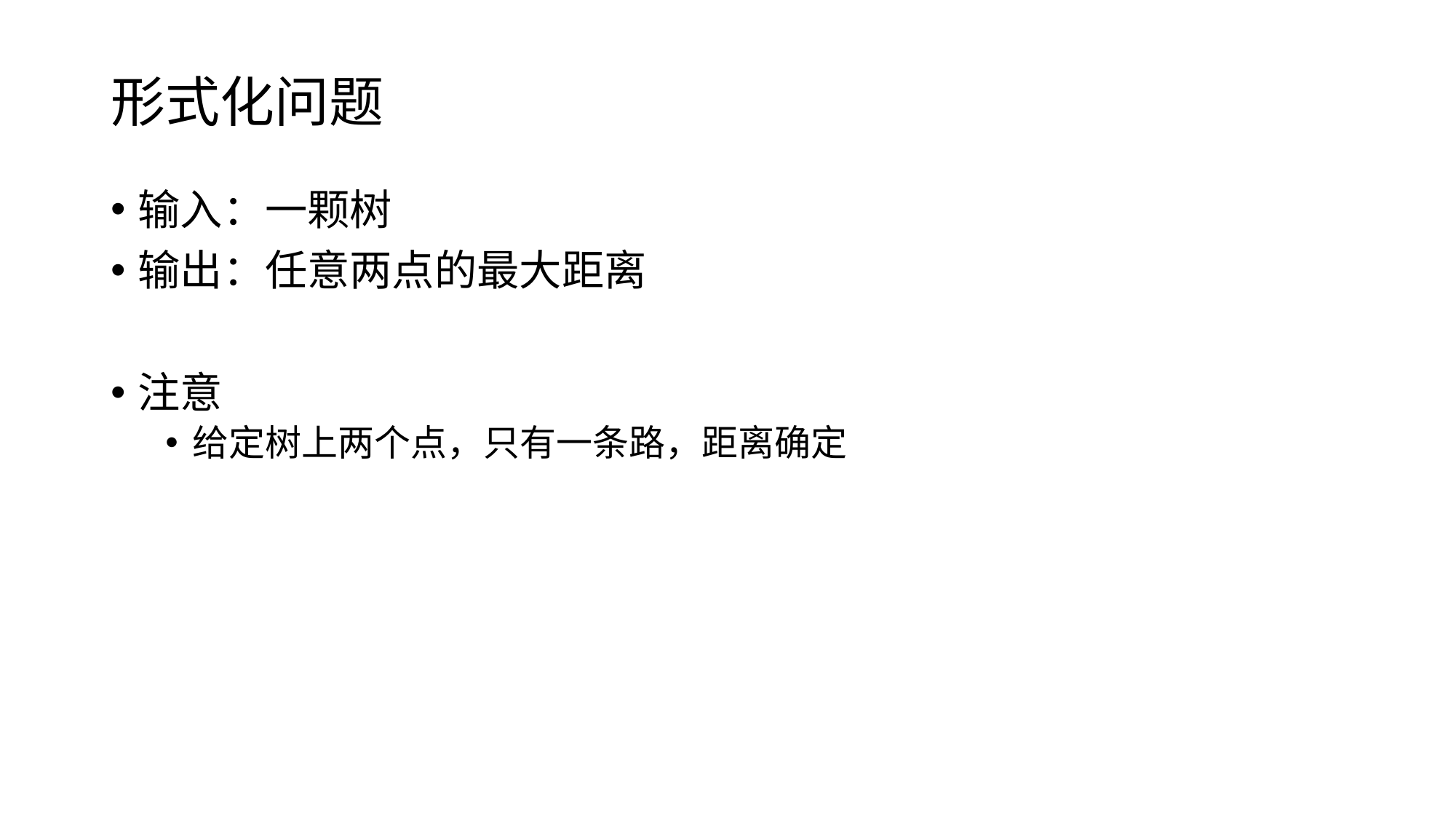

形式化问题
输入：一颗树
输出：任意两点的最大距离

注意
给定树上两个点，只有一条路，距离确定